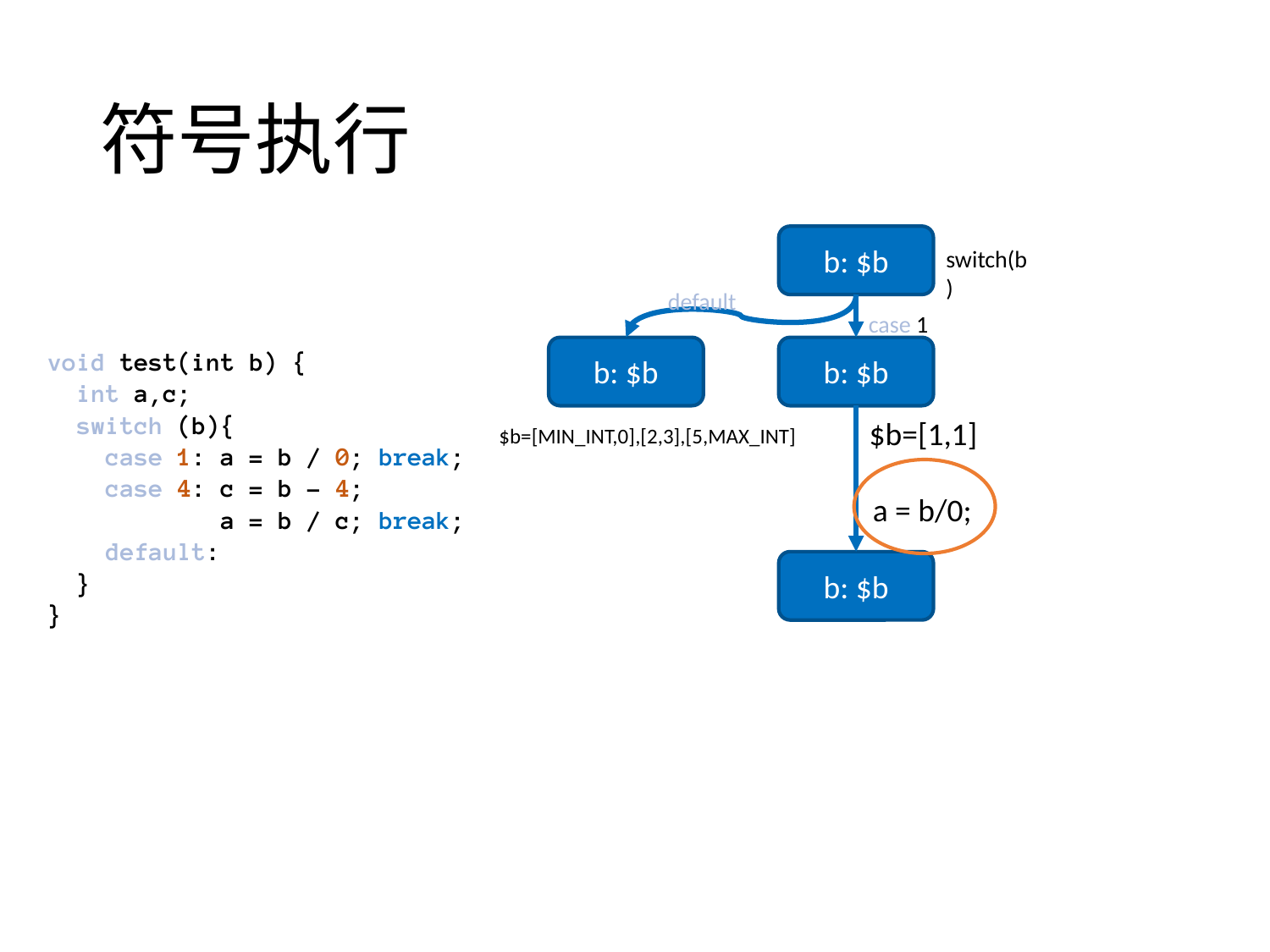

# 符号执行
b: $b
switch(b)
default
case 1
b: $b
b: $b
void test(int b) {
  int a,c;
  switch (b){
    case 1: a = b / 0; break;
    case 4: c = b - 4;
            a = b / c; break;
    default:
  }
}
$b=[1,1]
$b=[MIN_INT,0],[2,3],[5,MAX_INT]

a = b/0;
b: $b